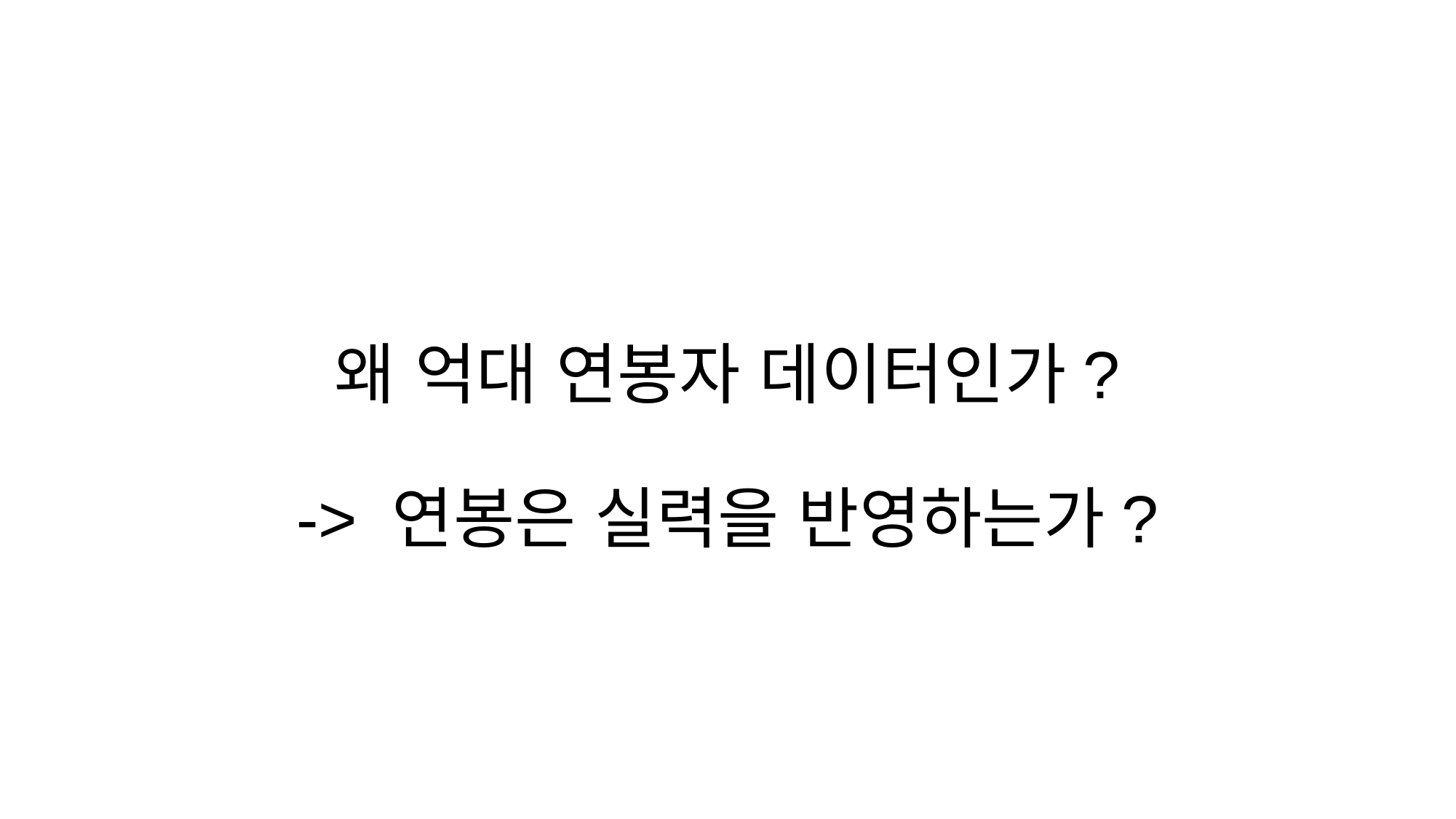

# 왜 억대 연봉자 데이터인가? -> 연봉은 실력을 반영하는가?